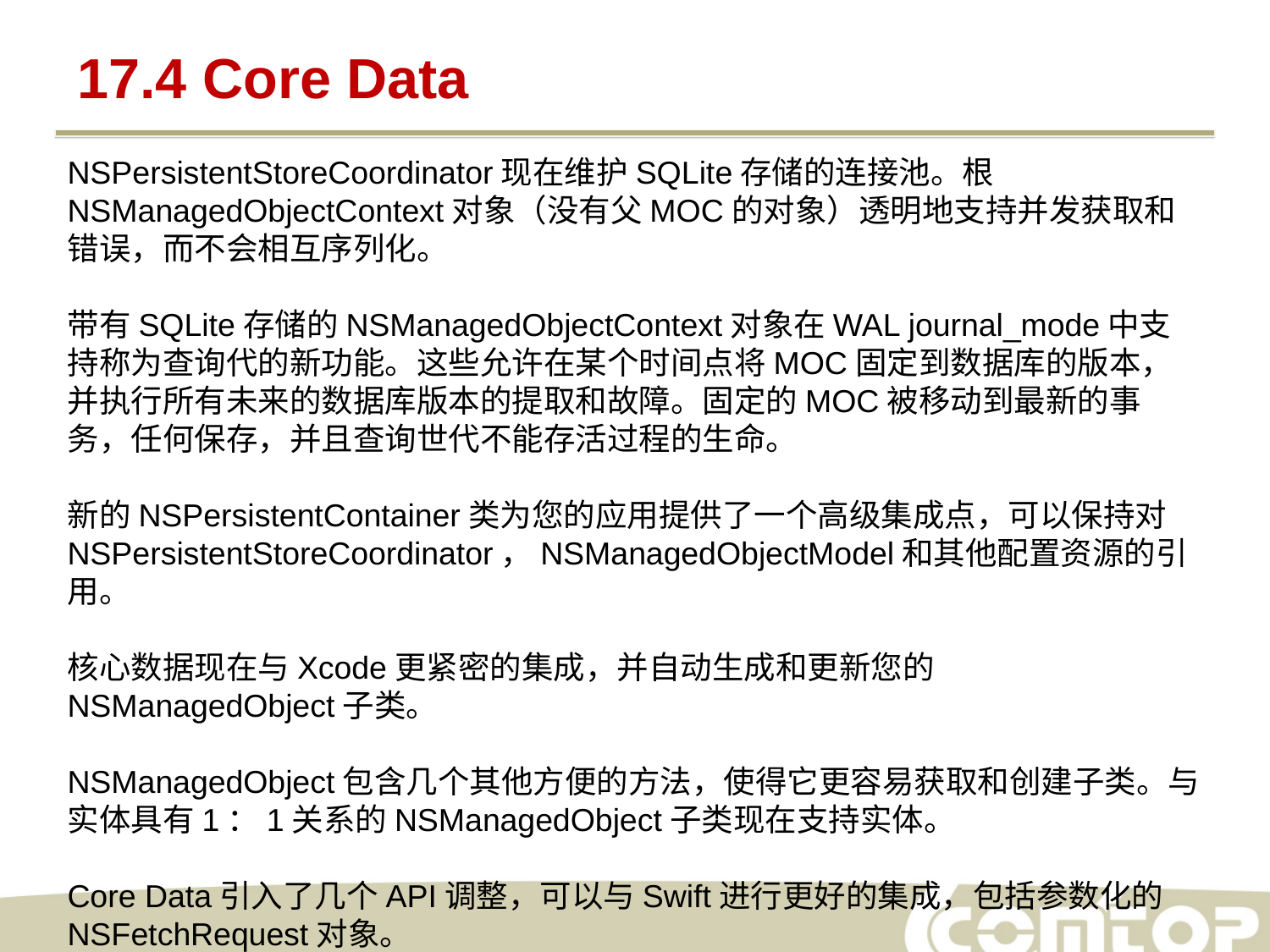

17.4 Core Data

NSPersistentStoreCoordinator现在维护SQLite存储的连接池。根NSManagedObjectContext对象（没有父MOC的对象）透明地支持并发获取和错误，而不会相互序列化。

带有SQLite存储的NSManagedObjectContext对象在WAL journal_mode中支持称为查询代的新功能。这些允许在某个时间点将MOC固定到数据库的版本，并执行所有未来的数据库版本的提取和故障。固定的MOC被移动到最新的事务，任何保存，并且查询世代不能存活过程的生命。

新的NSPersistentContainer类为您的应用提供了一个高级集成点，可以保持对NSPersistentStoreCoordinator，NSManagedObjectModel和其他配置资源的引用。

核心数据现在与Xcode更紧密的集成，并自动生成和更新您的NSManagedObject子类。

NSManagedObject包含几个其他方便的方法，使得它更容易获取和创建子类。与实体具有1：1关系的NSManagedObject子类现在支持实体。

Core Data引入了几个API调整，可以与Swift进行更好的集成，包括参数化的NSFetchRequest对象。